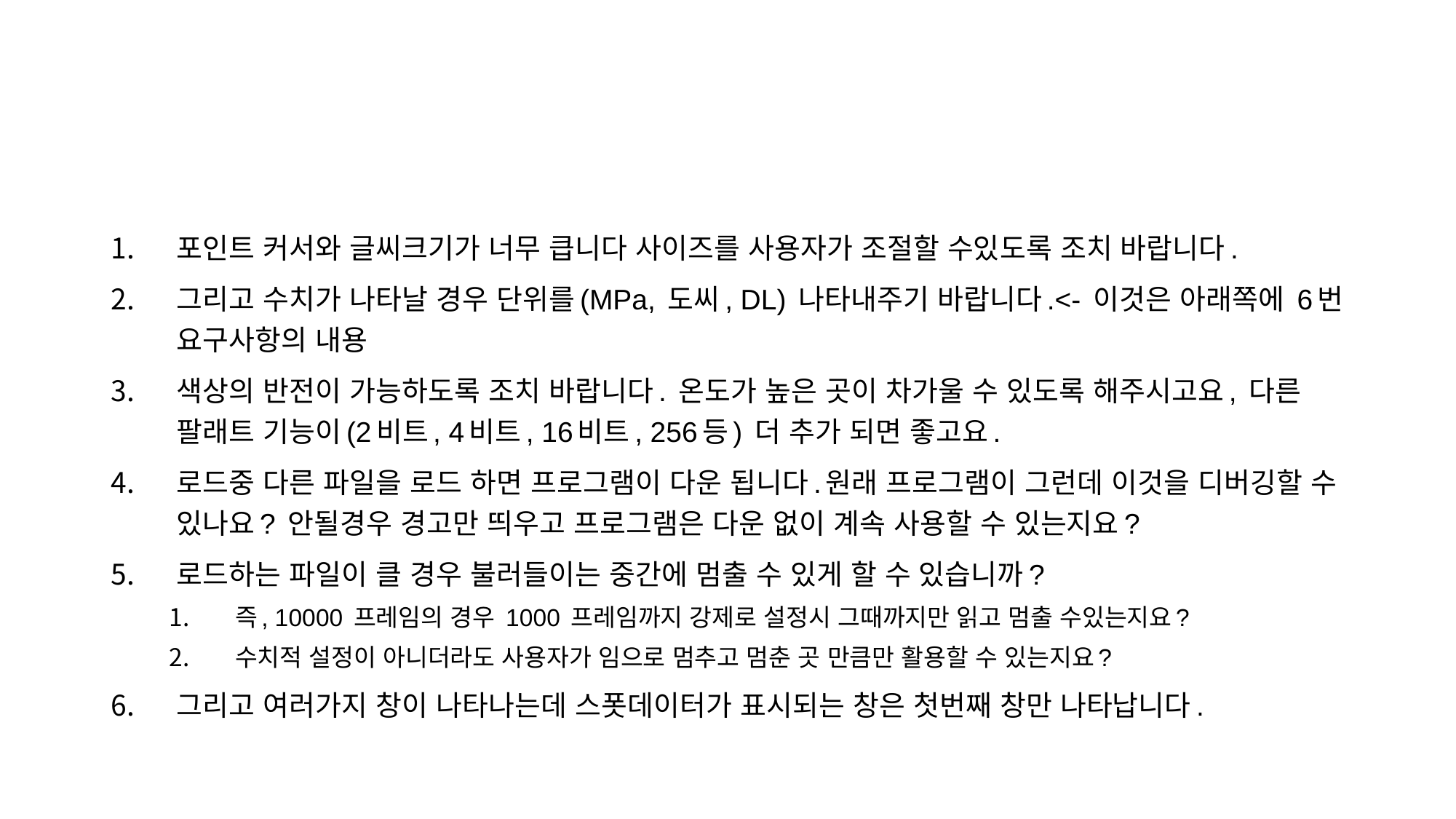

#
포인트 커서와 글씨크기가 너무 큽니다 사이즈를 사용자가 조절할 수있도록 조치 바랍니다.
그리고 수치가 나타날 경우 단위를(MPa, 도씨, DL) 나타내주기 바랍니다.<- 이것은 아래쪽에 6번 요구사항의 내용
색상의 반전이 가능하도록 조치 바랍니다. 온도가 높은 곳이 차가울 수 있도록 해주시고요, 다른 팔래트 기능이(2비트, 4비트, 16비트, 256등) 더 추가 되면 좋고요.
로드중 다른 파일을 로드 하면 프로그램이 다운 됩니다.원래 프로그램이 그런데 이것을 디버깅할 수 있나요? 안될경우 경고만 띄우고 프로그램은 다운 없이 계속 사용할 수 있는지요?
로드하는 파일이 클 경우 불러들이는 중간에 멈출 수 있게 할 수 있습니까?
즉, 10000 프레임의 경우 1000 프레임까지 강제로 설정시 그때까지만 읽고 멈출 수있는지요?
수치적 설정이 아니더라도 사용자가 임으로 멈추고 멈춘 곳 만큼만 활용할 수 있는지요?
그리고 여러가지 창이 나타나는데 스폿데이터가 표시되는 창은 첫번째 창만 나타납니다.